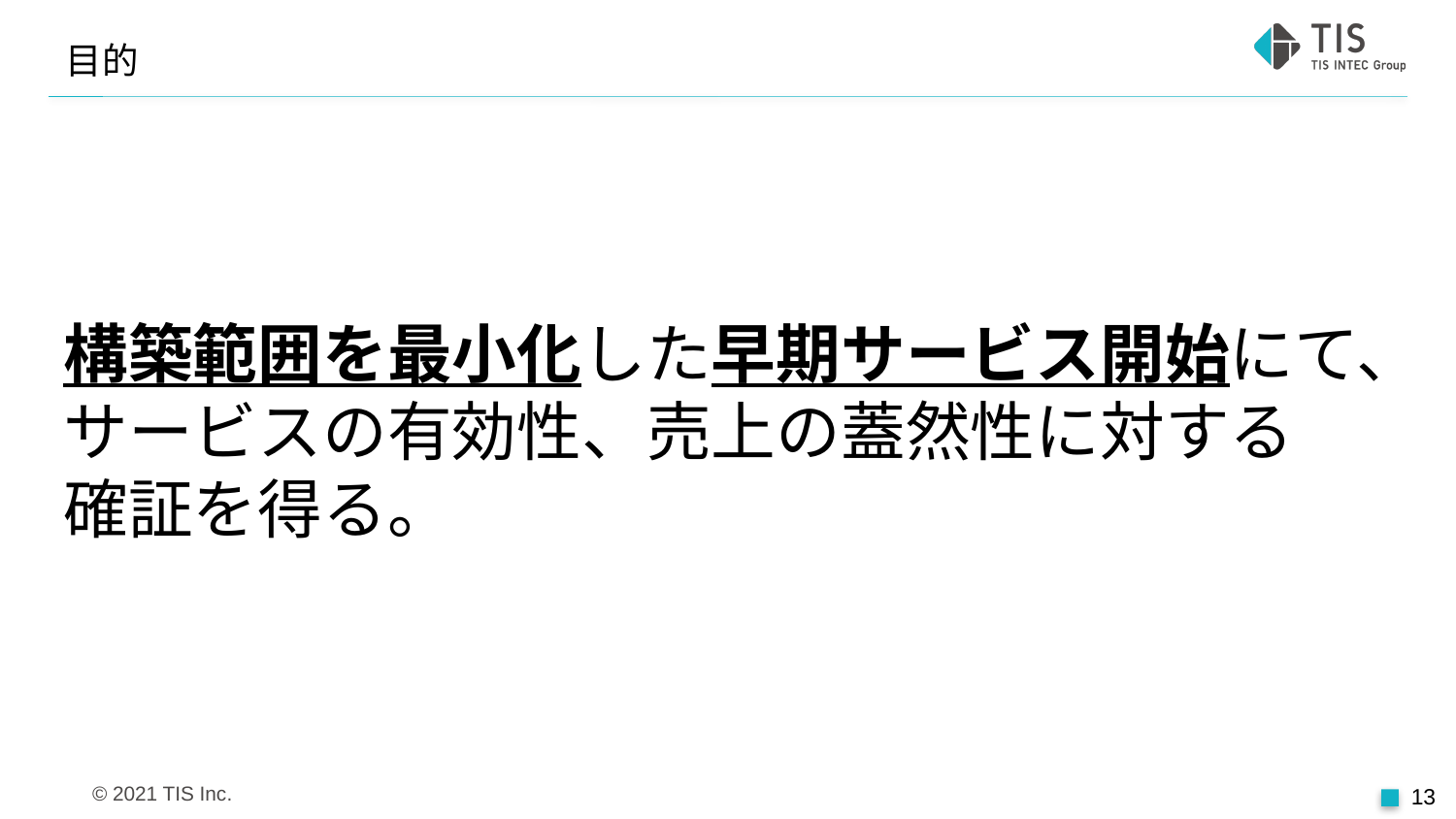

# 目的
構築範囲を最小化した早期サービス開始にて、
サービスの有効性、売上の蓋然性に対する
確証を得る。